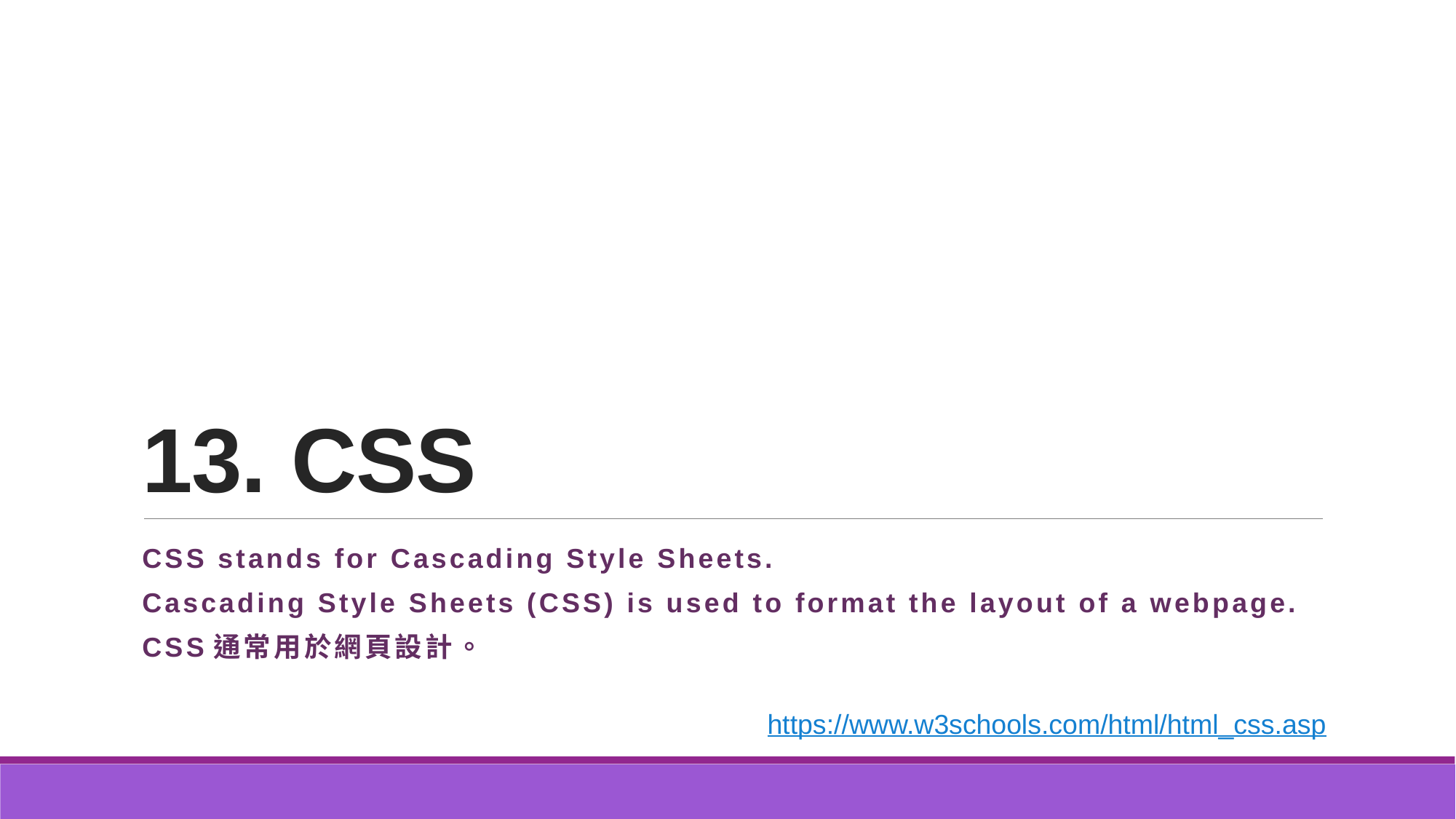

# 13. CSS
CSS stands for Cascading Style Sheets.
Cascading Style Sheets (CSS) is used to format the layout of a webpage.
CSS通常用於網頁設計。
https://www.w3schools.com/html/html_css.asp